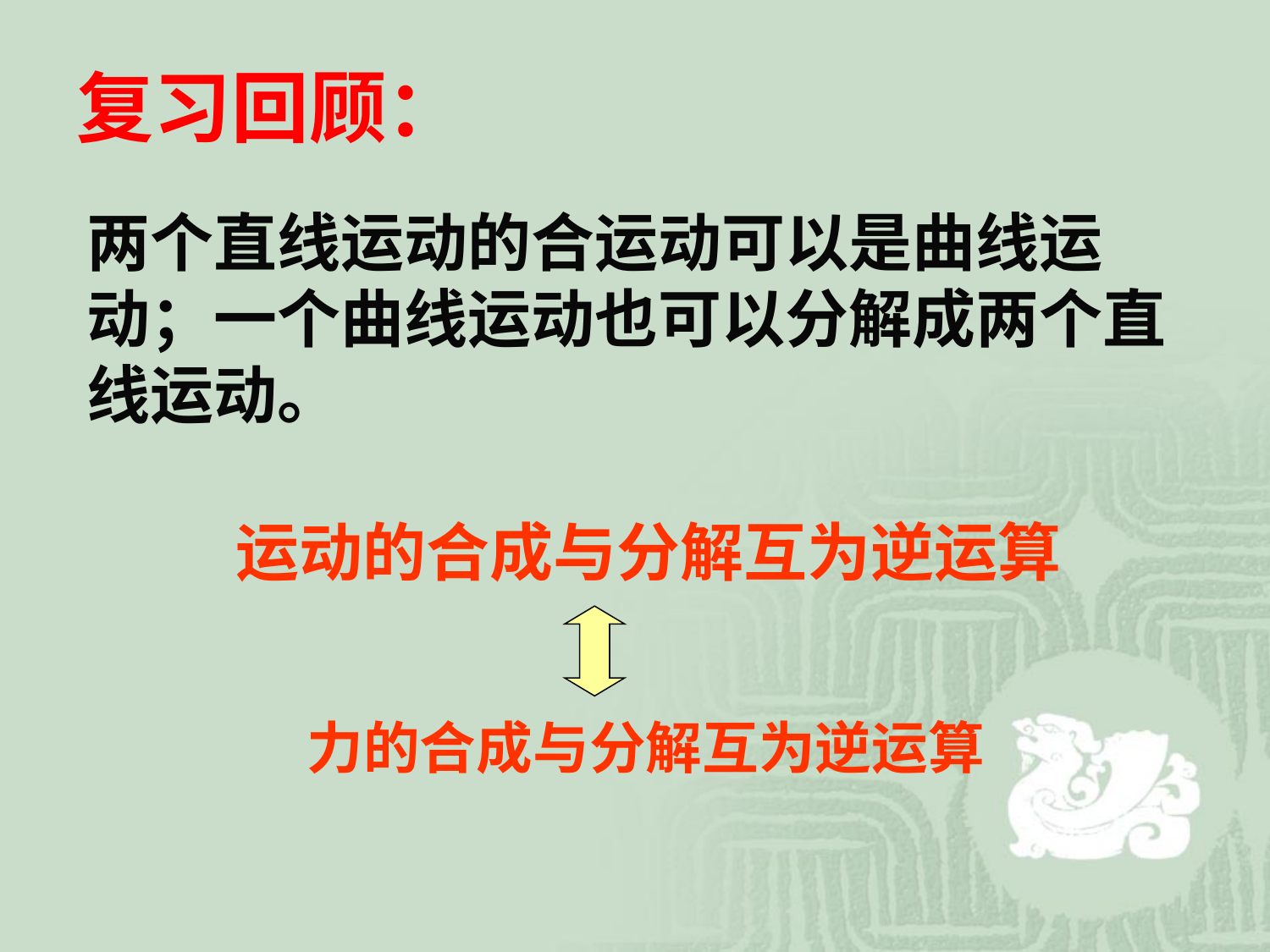

# 复习回顾：
两个直线运动的合运动可以是曲线运动；一个曲线运动也可以分解成两个直线运动。
运动的合成与分解互为逆运算

力的合成与分解互为逆运算